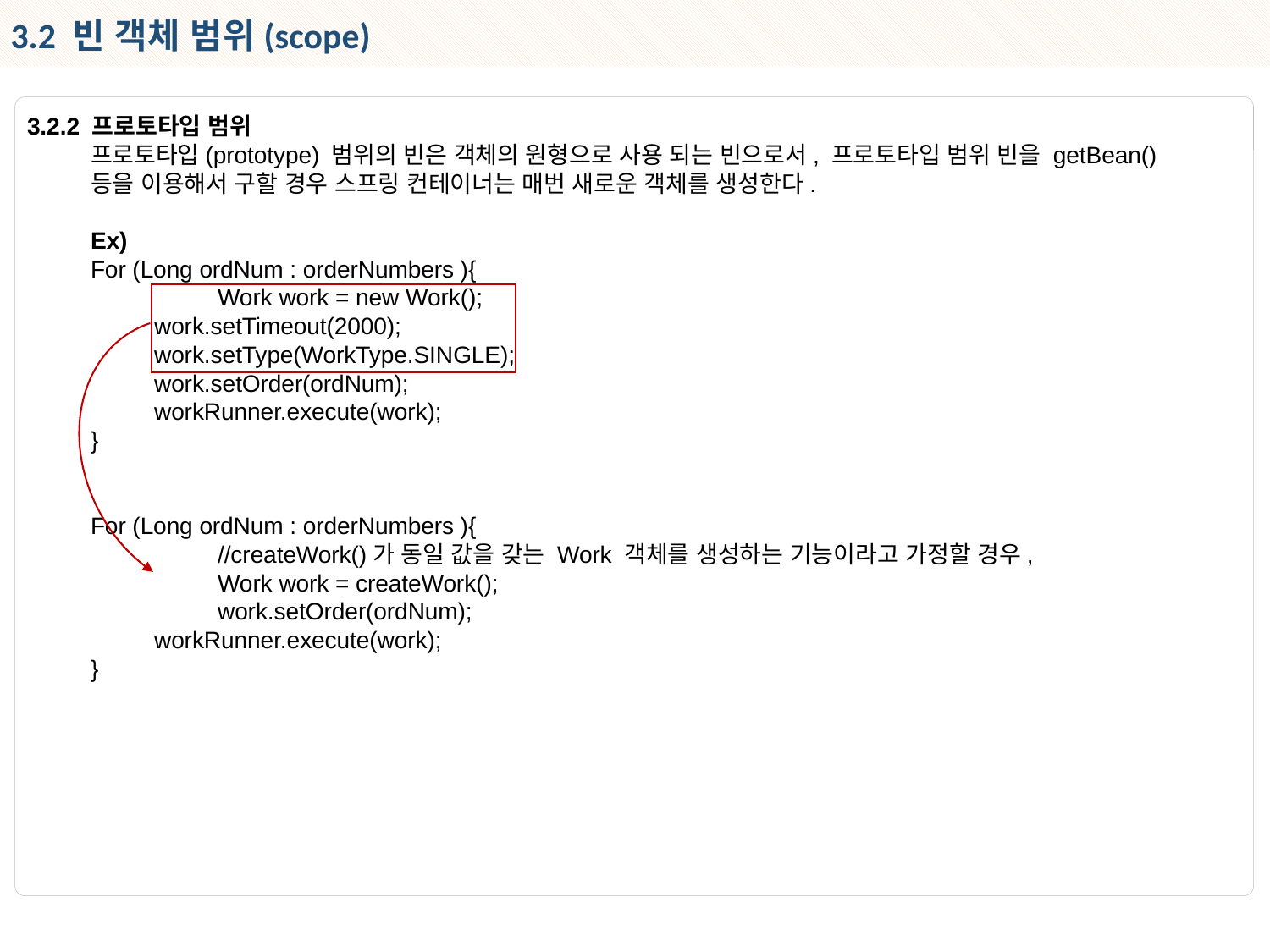

3.2 빈 객체 범위(scope)
3.2.2 프로토타입 범위
프로토타입(prototype) 범위의 빈은 객체의 원형으로 사용 되는 빈으로서, 프로토타입 범위 빈을 getBean()등을 이용해서 구할 경우 스프링 컨테이너는 매번 새로운 객체를 생성한다.

Ex)
For (Long ordNum : orderNumbers ){
	Work work = new Work();
work.setTimeout(2000);
work.setType(WorkType.SINGLE);
work.setOrder(ordNum);
workRunner.execute(work);
}

For (Long ordNum : orderNumbers ){
	//createWork()가 동일 값을 갖는 Work 객체를 생성하는 기능이라고 가정할 경우,
	Work work = createWork();
	work.setOrder(ordNum);
workRunner.execute(work);
}